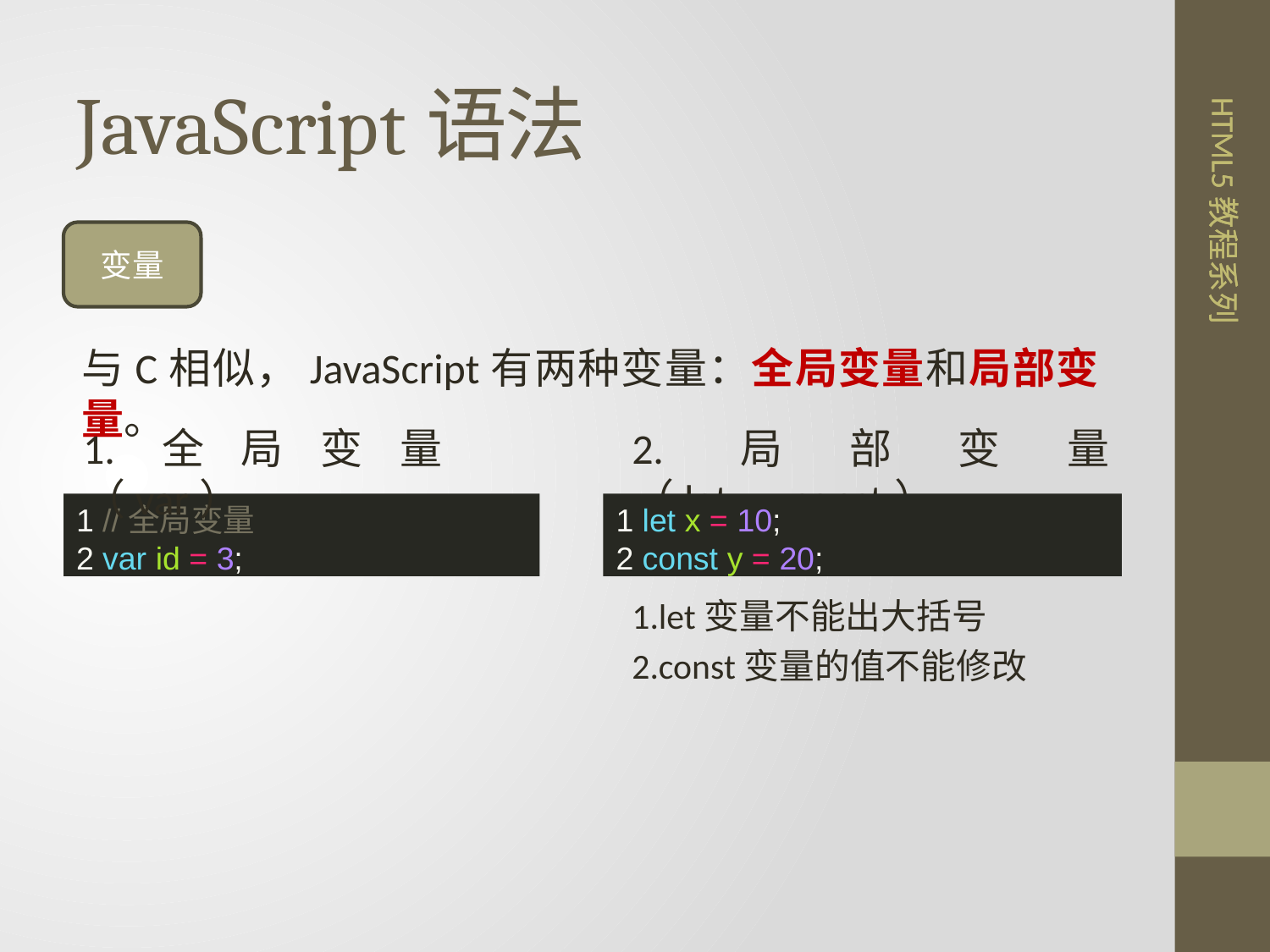

# JavaScript语法
变量
与C相似，JavaScript有两种变量：全局变量和局部变量。

1.全局变量（var）

2.局部变量（let、const）

1 //全局变量
2 var id = 3;
1 let x = 10;
2 const y = 20;
1.let变量不能出大括号
2.const变量的值不能修改